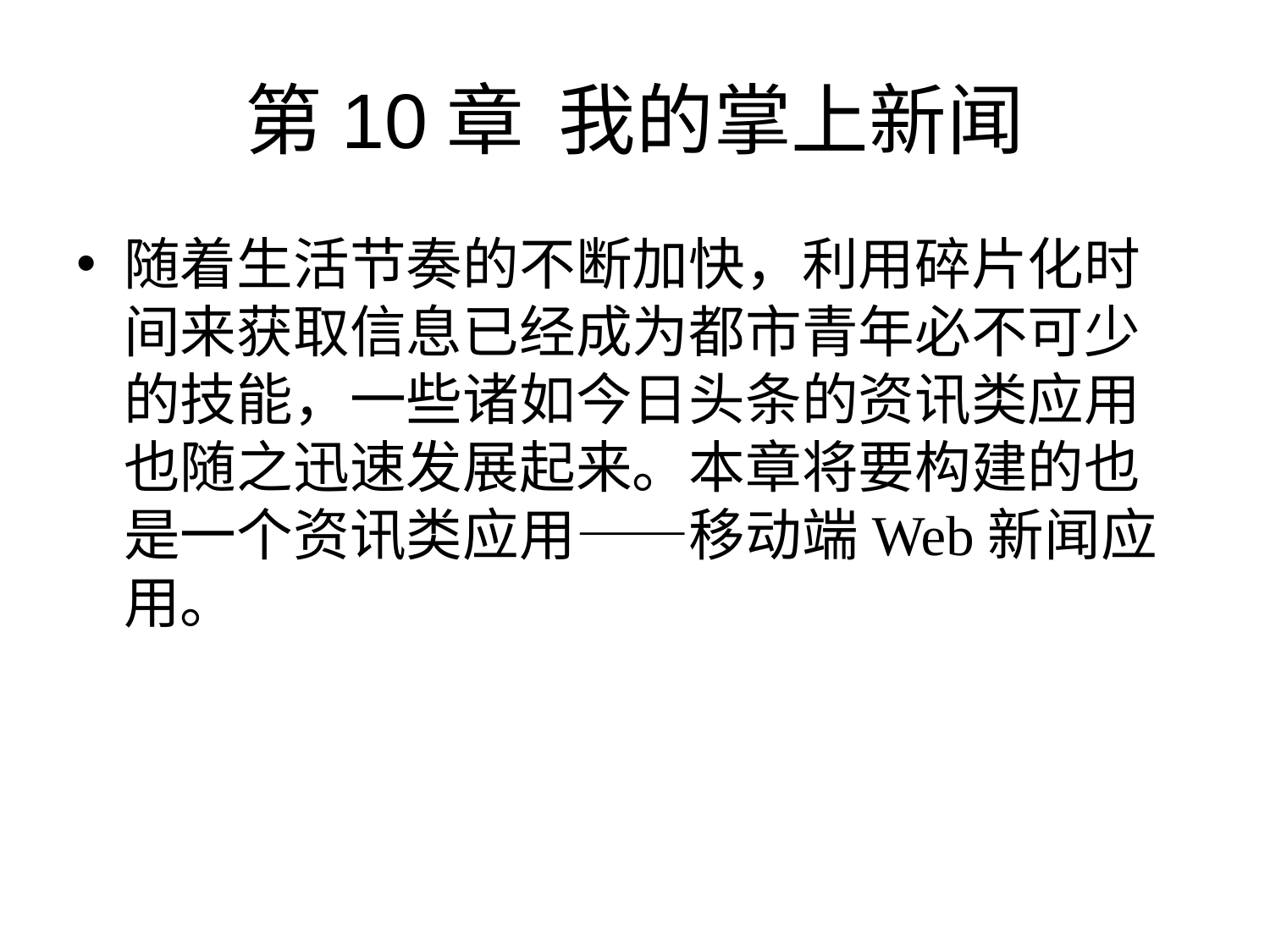

# 第10章  我的掌上新闻
随着生活节奏的不断加快，利用碎片化时间来获取信息已经成为都市青年必不可少的技能，一些诸如今日头条的资讯类应用也随之迅速发展起来。本章将要构建的也是一个资讯类应用——移动端Web新闻应用。